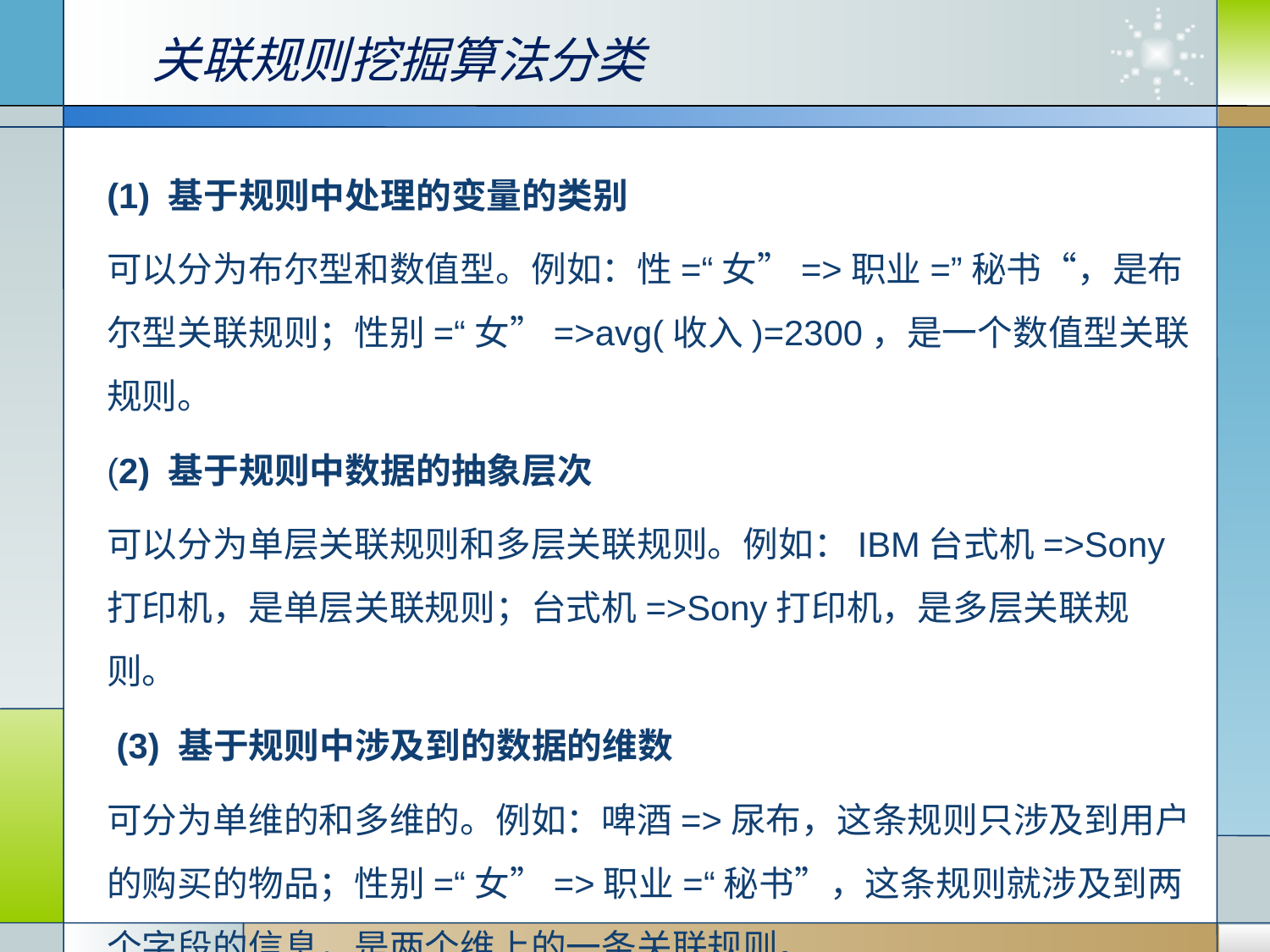

关联规则挖掘算法分类
(1) 基于规则中处理的变量的类别
可以分为布尔型和数值型。例如：性=“女”=>职业=”秘书“，是布尔型关联规则；性别=“女”=>avg(收入)=2300，是一个数值型关联规则。
(2) 基于规则中数据的抽象层次
可以分为单层关联规则和多层关联规则。例如：IBM台式机=>Sony打印机，是单层关联规则；台式机=>Sony打印机，是多层关联规则。
 (3) 基于规则中涉及到的数据的维数
可分为单维的和多维的。例如：啤酒=>尿布，这条规则只涉及到用户的购买的物品；性别=“女”=>职业=“秘书”，这条规则就涉及到两个字段的信息，是两个维上的一条关联规则。